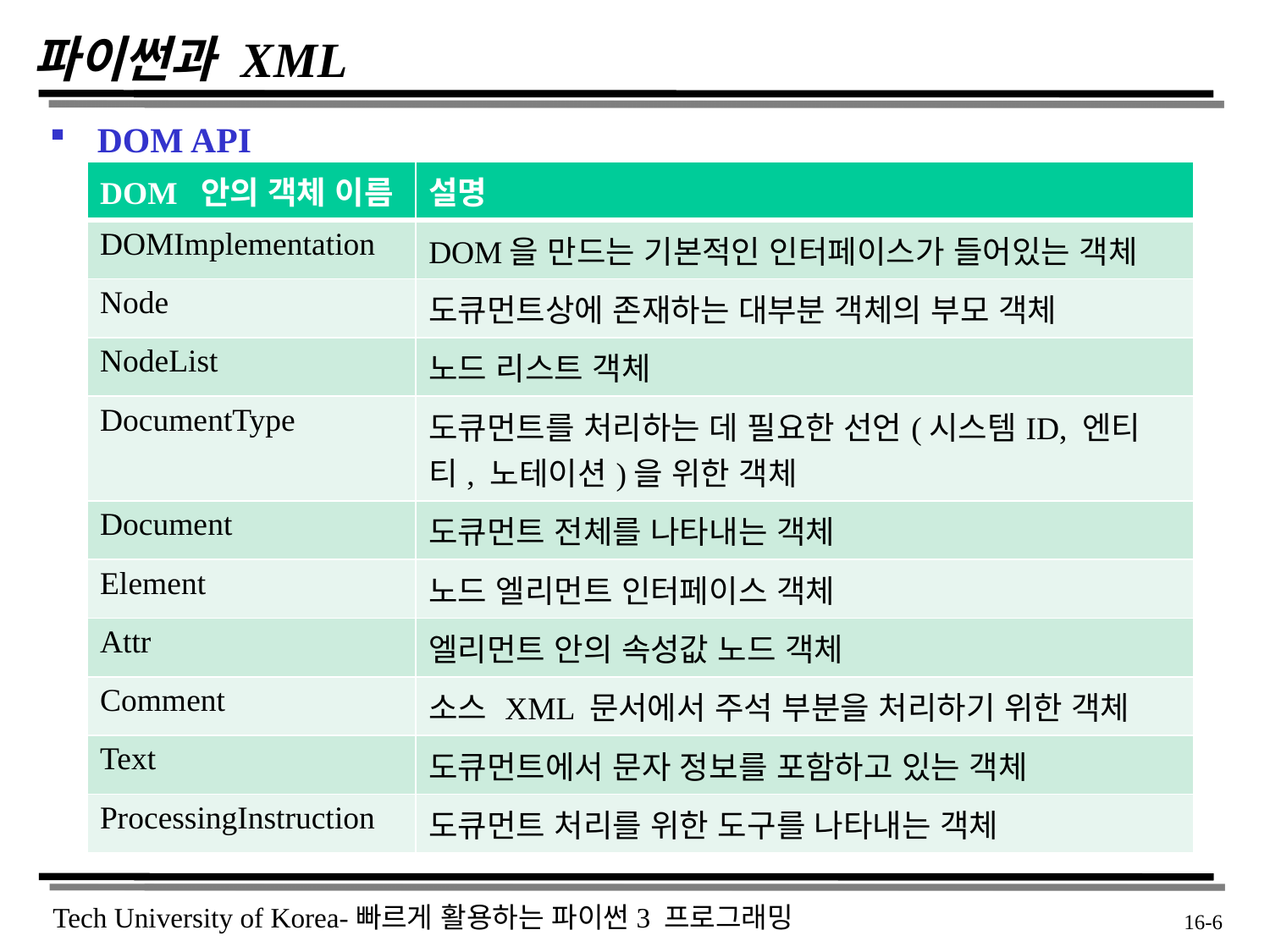

# 파이썬과 XML
DOM API

| DOM 안의 객체 이름 | 설명 |
| --- | --- |
| DOMImplementation | DOM을 만드는 기본적인 인터페이스가 들어있는 객체 |
| Node | 도큐먼트상에 존재하는 대부분 객체의 부모 객체 |
| NodeList | 노드 리스트 객체 |
| DocumentType | 도큐먼트를 처리하는 데 필요한 선언(시스템ID, 엔티티, 노테이션)을 위한 객체 |
| Document | 도큐먼트 전체를 나타내는 객체 |
| Element | 노드 엘리먼트 인터페이스 객체 |
| Attr | 엘리먼트 안의 속성값 노드 객체 |
| Comment | 소스 XML 문서에서 주석 부분을 처리하기 위한 객체 |
| Text | 도큐먼트에서 문자 정보를 포함하고 있는 객체 |
| ProcessingInstruction | 도큐먼트 처리를 위한 도구를 나타내는 객체 |
 16-6